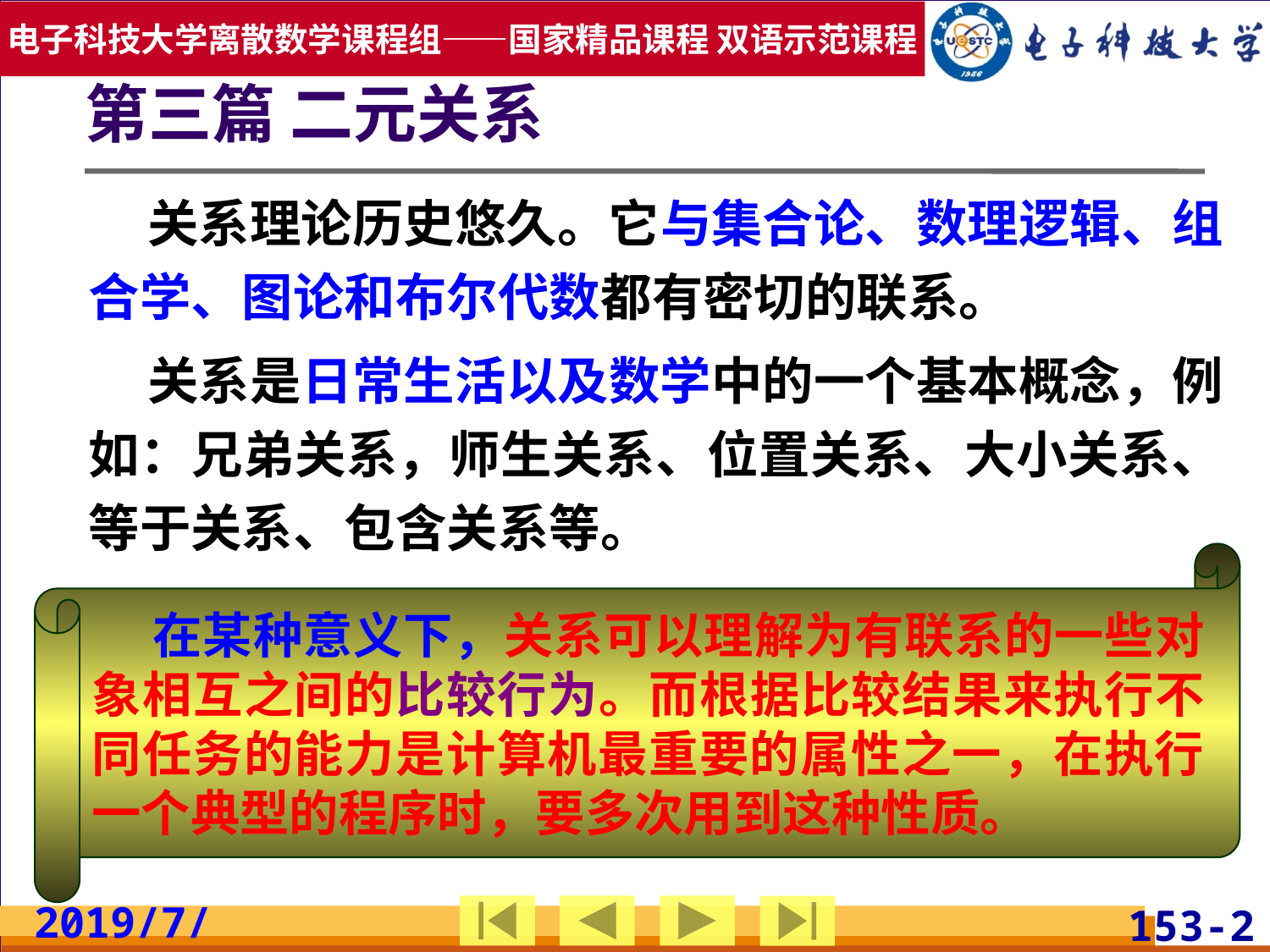

# 第三篇 二元关系
    关系理论历史悠久。它与集合论、数理逻辑、组合学、图论和布尔代数都有密切的联系。
    关系是日常生活以及数学中的一个基本概念，例如：兄弟关系，师生关系、位置关系、大小关系、等于关系、包含关系等。
    在某种意义下，关系可以理解为有联系的一些对象相互之间的比较行为。而根据比较结果来执行不同任务的能力是计算机最重要的属性之一，在执行一个典型的程序时，要多次用到这种性质。
2019/7/3